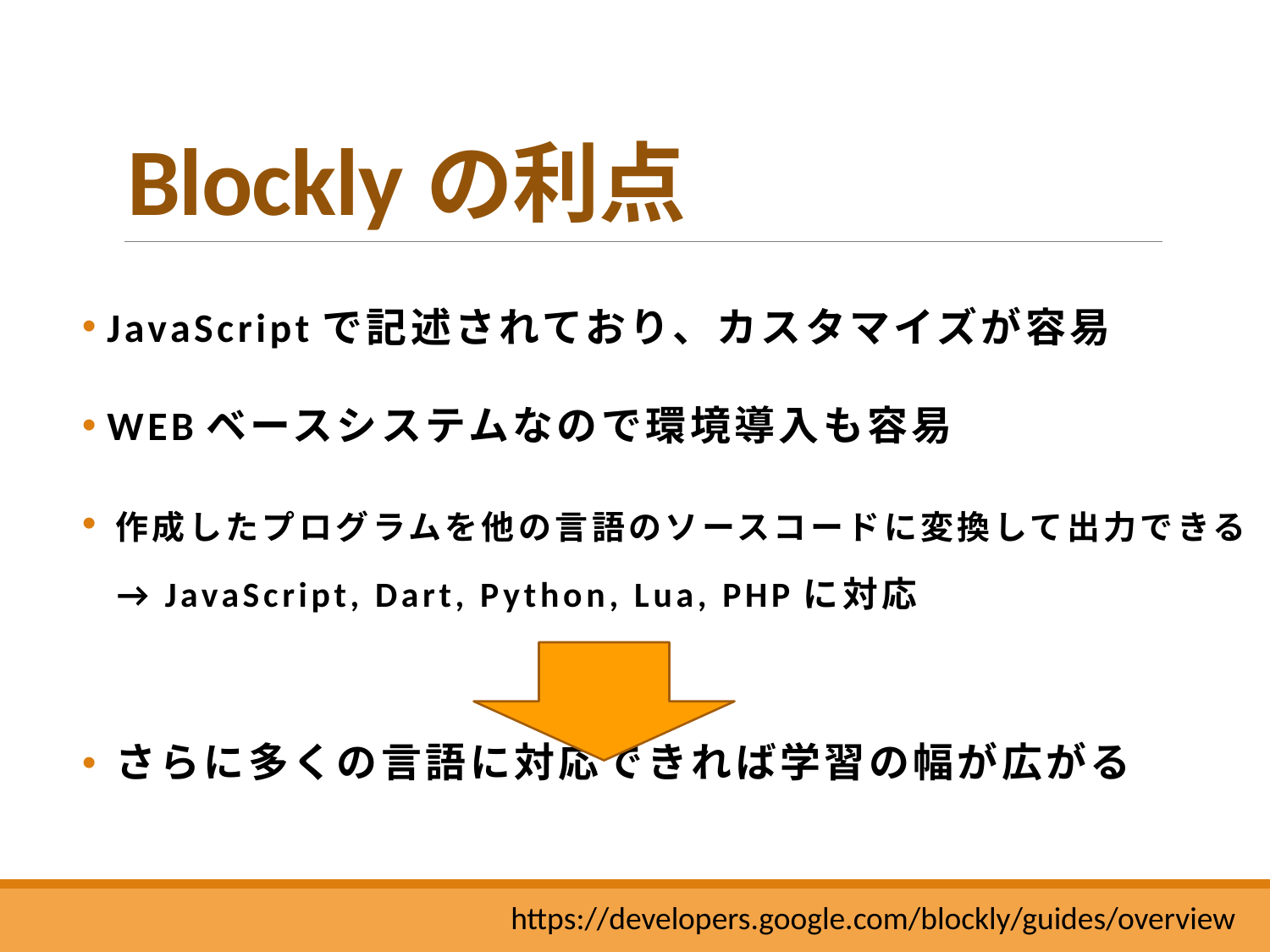

# Blocklyの利点
 JavaScriptで記述されており、カスタマイズが容易
 WEBベースシステムなので環境導入も容易
 作成したプログラムを他の言語のソースコードに変換して出力できる

 さらに多くの言語に対応できれば学習の幅が広がる
→ JavaScript, Dart, Python, Lua, PHPに対応

https://developers.google.com/blockly/guides/overview